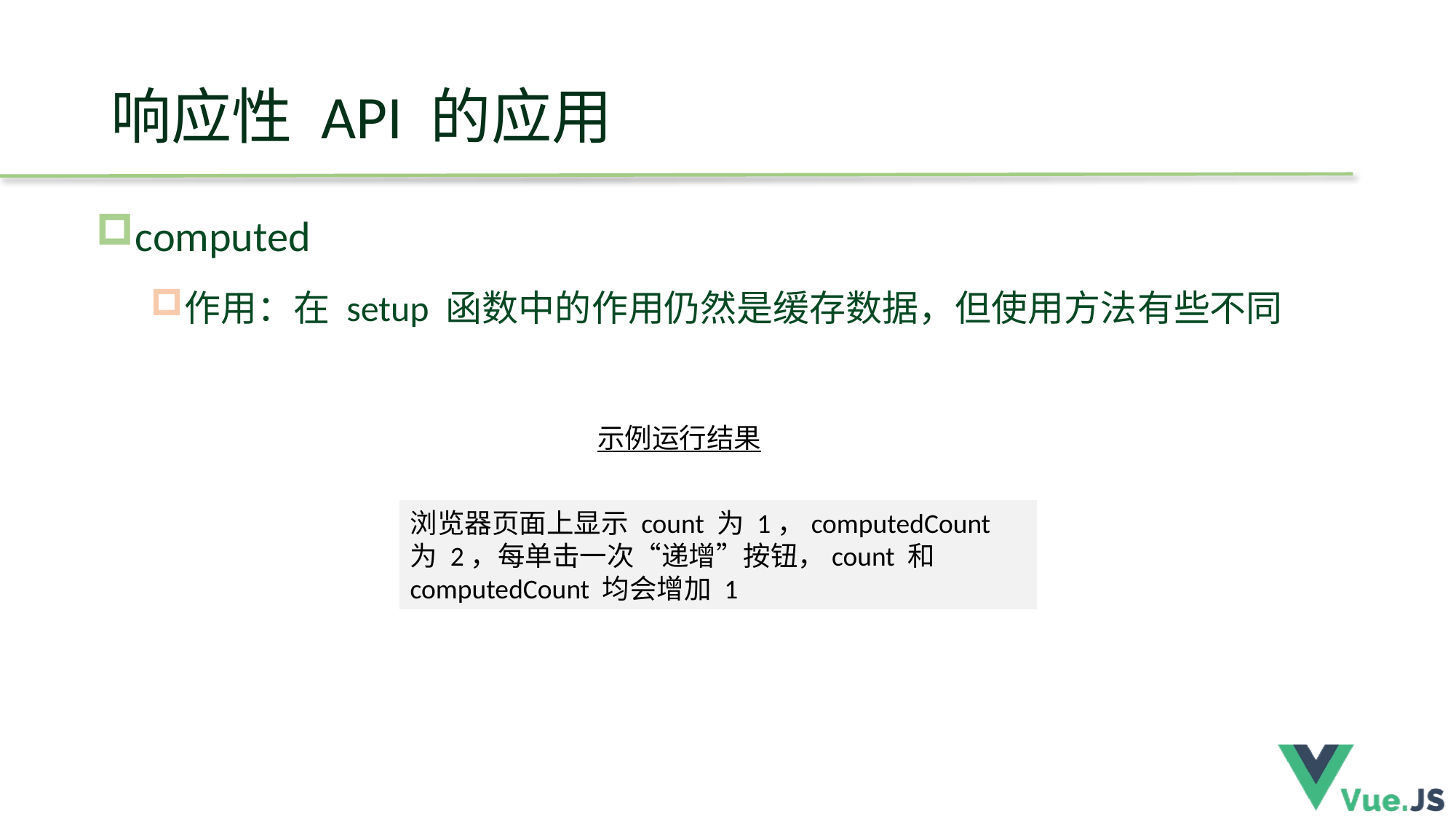

# 响应性 API 的应用
computed
作用：在 setup 函数中的作用仍然是缓存数据，但使用方法有些不同

示例运行结果
浏览器页面上显示 count 为 1，computedCount 为 2，每单击一次“递增”按钮，count 和 computedCount 均会增加 1